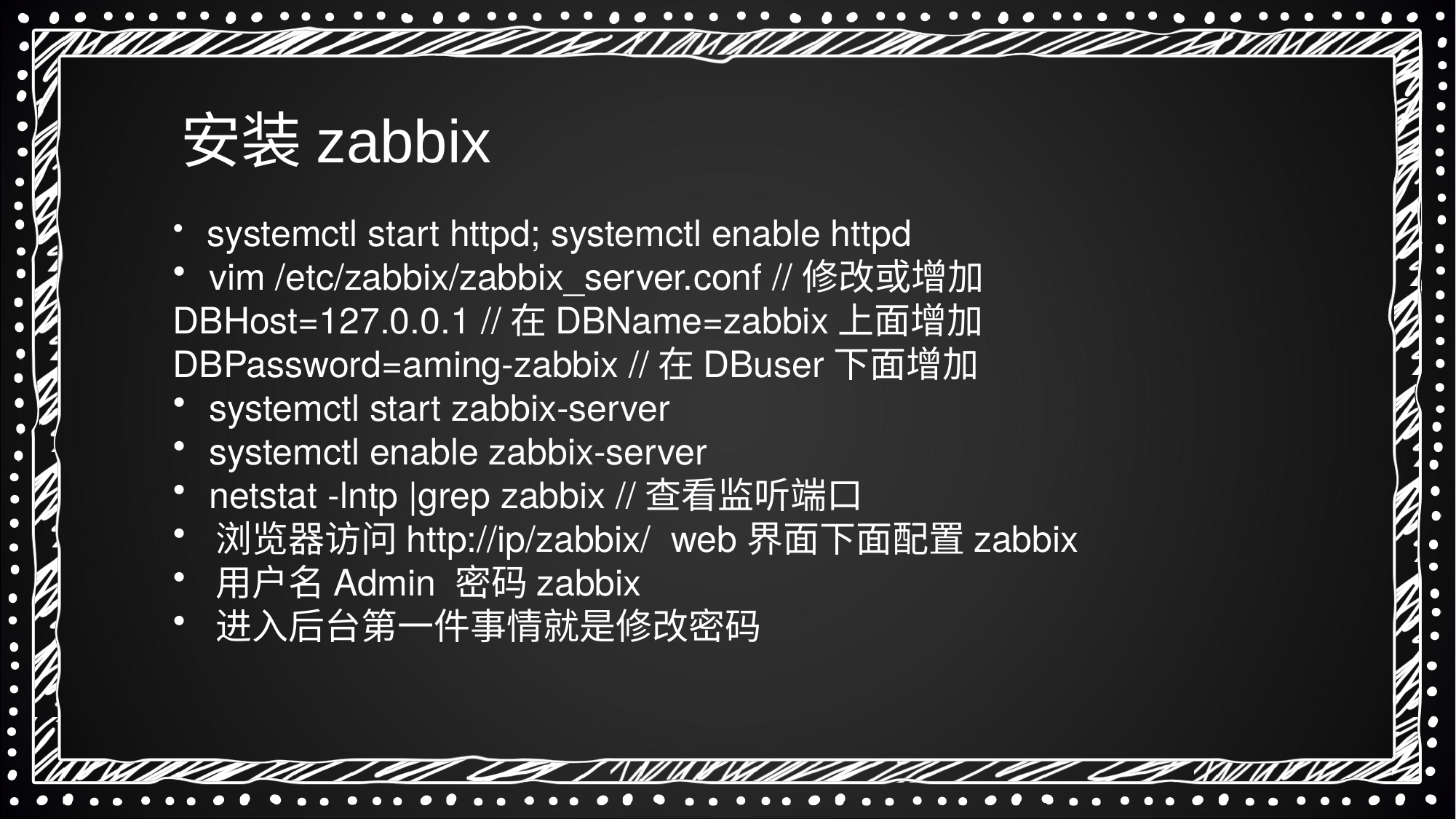

安装zabbix
 systemctl start httpd; systemctl enable httpd
 vim /etc/zabbix/zabbix_server.conf //修改或增加
DBHost=127.0.0.1 //在DBName=zabbix上面增加
DBPassword=aming-zabbix //在DBuser下面增加
 systemctl start zabbix-server
 systemctl enable zabbix-server
 netstat -lntp |grep zabbix //查看监听端口
 浏览器访问http://ip/zabbix/  web界面下面配置zabbix
 用户名Admin 密码zabbix
 进入后台第一件事情就是修改密码